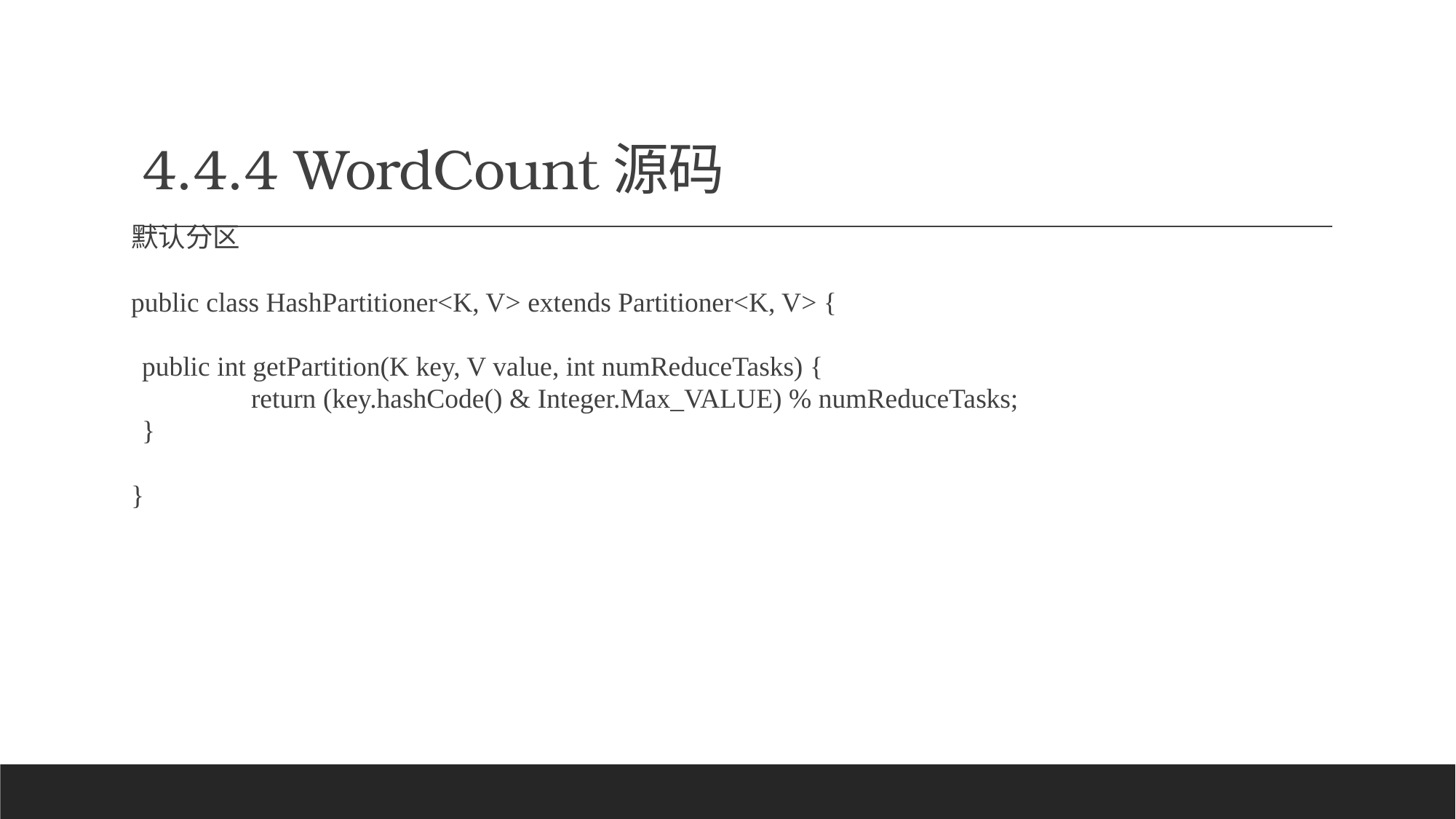

# 4.4.4 WordCount源码
默认分区

public class HashPartitioner<K, V> extends Partitioner<K, V> {

	public int getPartition(K key, V value, int numReduceTasks) {
		return (key.hashCode() & Integer.Max_VALUE) % numReduceTasks;
	}

}